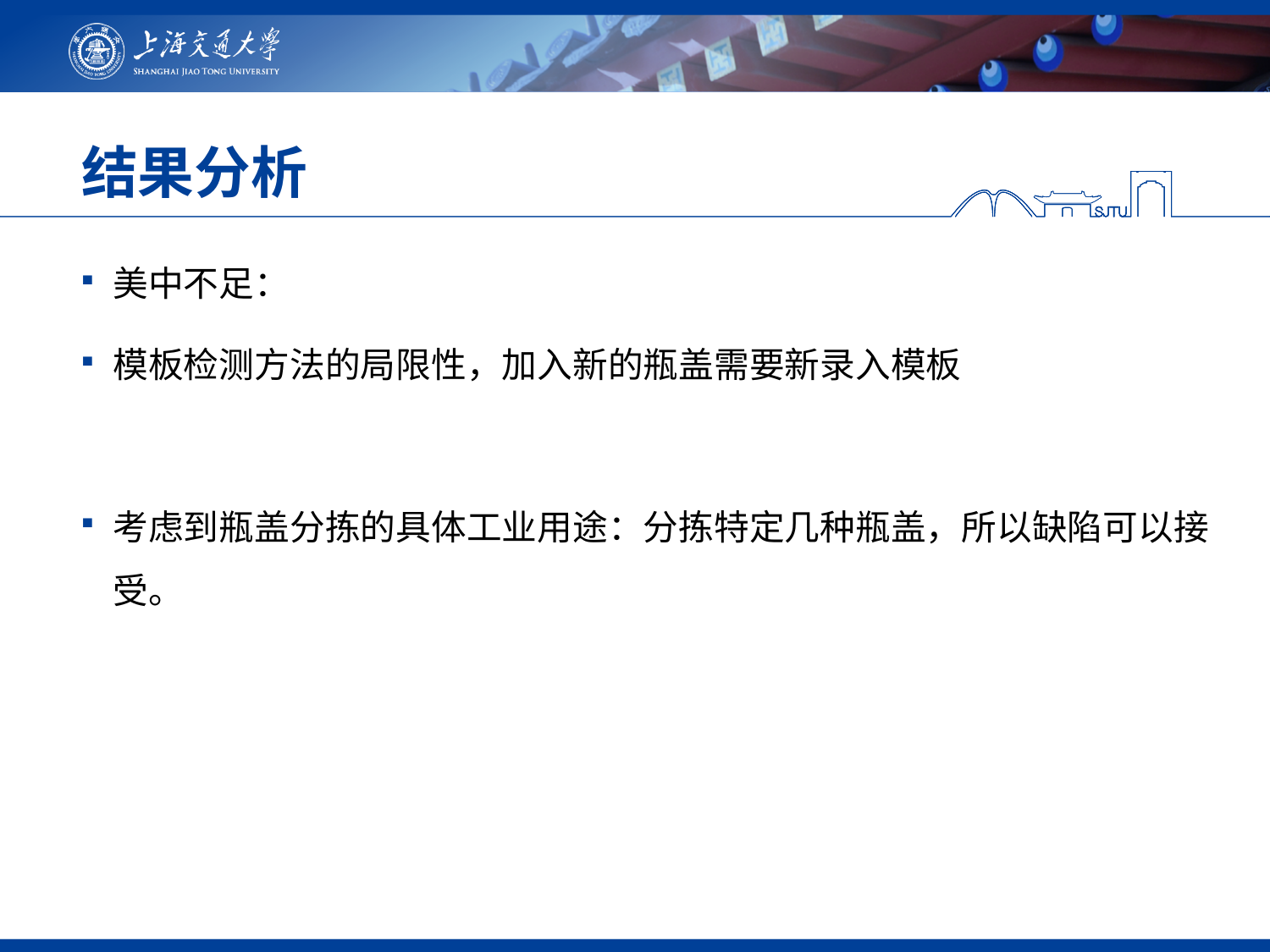

# 结果分析
美中不足：
模板检测方法的局限性，加入新的瓶盖需要新录入模板

考虑到瓶盖分拣的具体工业用途：分拣特定几种瓶盖，所以缺陷可以接受。